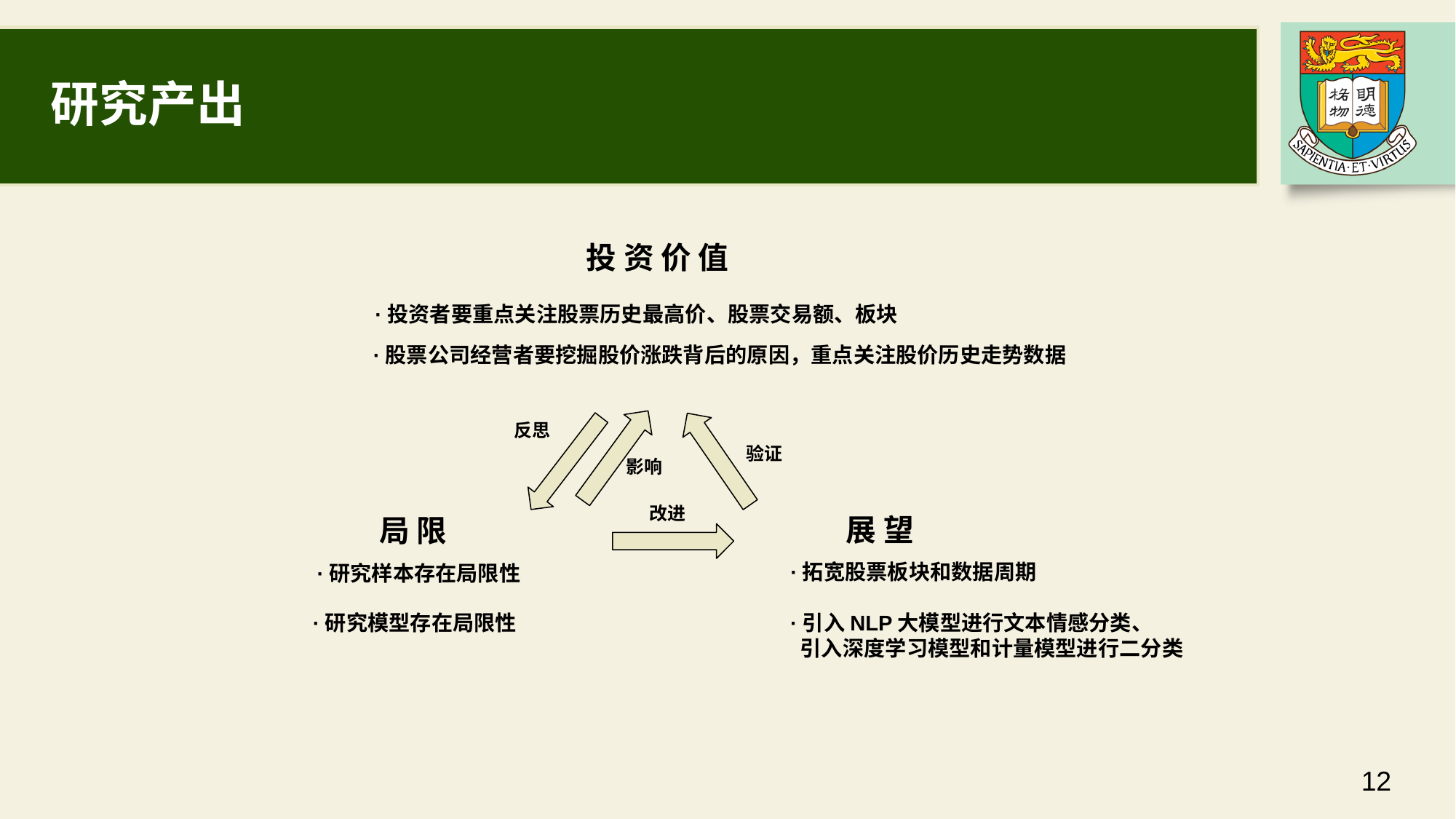

# 研究产出
投 资 价 值
·投资者要重点关注股票历史最高价、股票交易额、板块
·股票公司经营者要挖掘股价涨跌背后的原因，重点关注股价历史走势数据
反思
验证

影响
改进
展 望
局 限

·拓宽股票板块和数据周期
·研究样本存在局限性
·研究模型存在局限性
·引入NLP大模型进行文本情感分类、
 引入深度学习模型和计量模型进行二分类

12